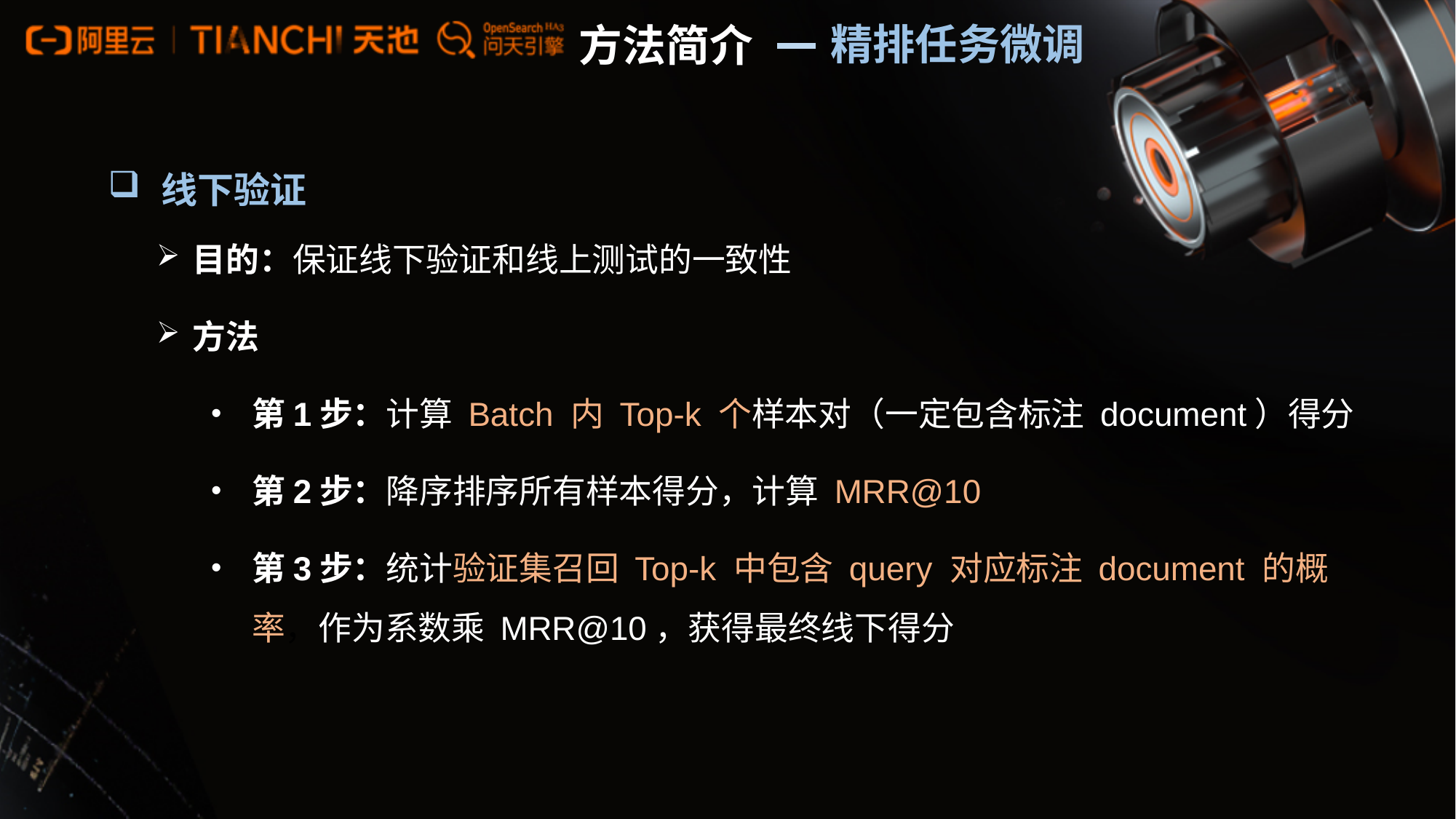

精排任务微调
方法简介
 线下验证
目的：保证线下验证和线上测试的一致性
方法
第1步：计算 Batch 内 Top-k 个样本对（一定包含标注 document）得分
第2步：降序排序所有样本得分，计算 MRR@10
第3步：统计验证集召回 Top-k 中包含 query 对应标注 document 的概率，作为系数乘 MRR@10，获得最终线下得分

23